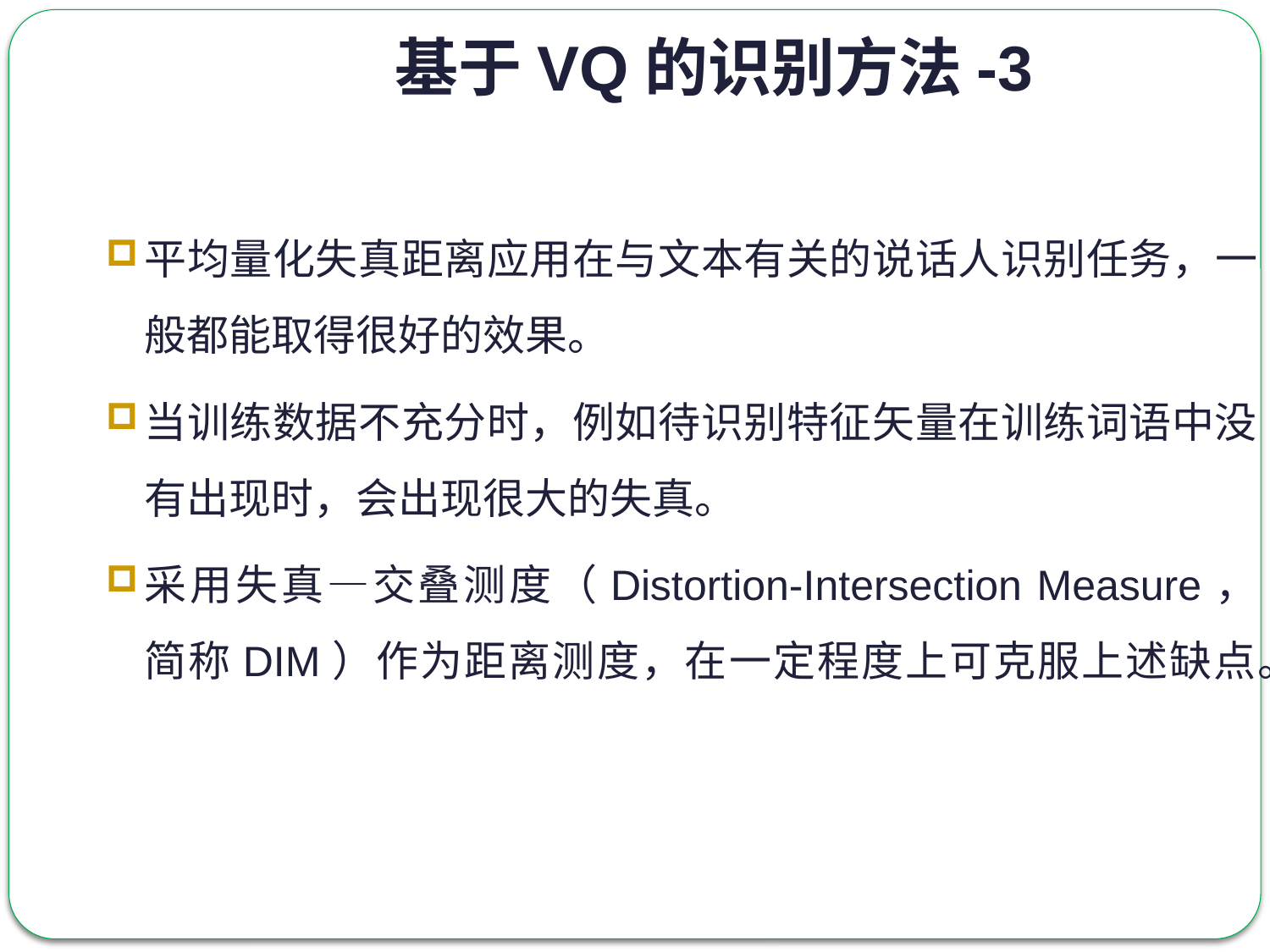

基于VQ的识别方法-3
平均量化失真距离应用在与文本有关的说话人识别任务，一般都能取得很好的效果。
当训练数据不充分时，例如待识别特征矢量在训练词语中没有出现时，会出现很大的失真。
采用失真—交叠测度（Distortion-Intersection Measure，简称DIM）作为距离测度，在一定程度上可克服上述缺点。